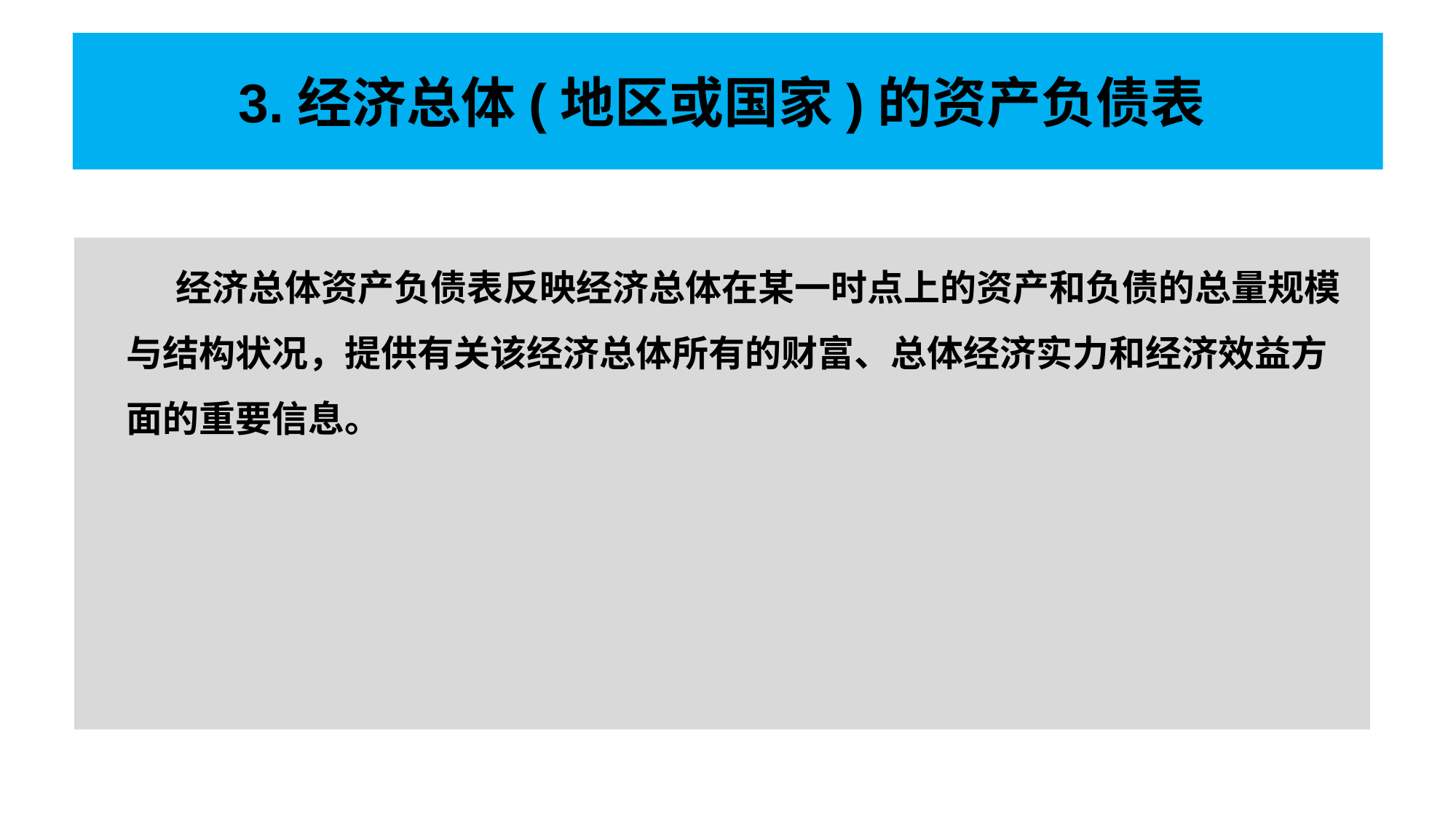

3.经济总体(地区或国家)的资产负债表
          经济总体资产负债表反映经济总体在某一时点上的资产和负债的总量规模与结构状况，提供有关该经济总体所有的财富、总体经济实力和经济效益方面的重要信息。